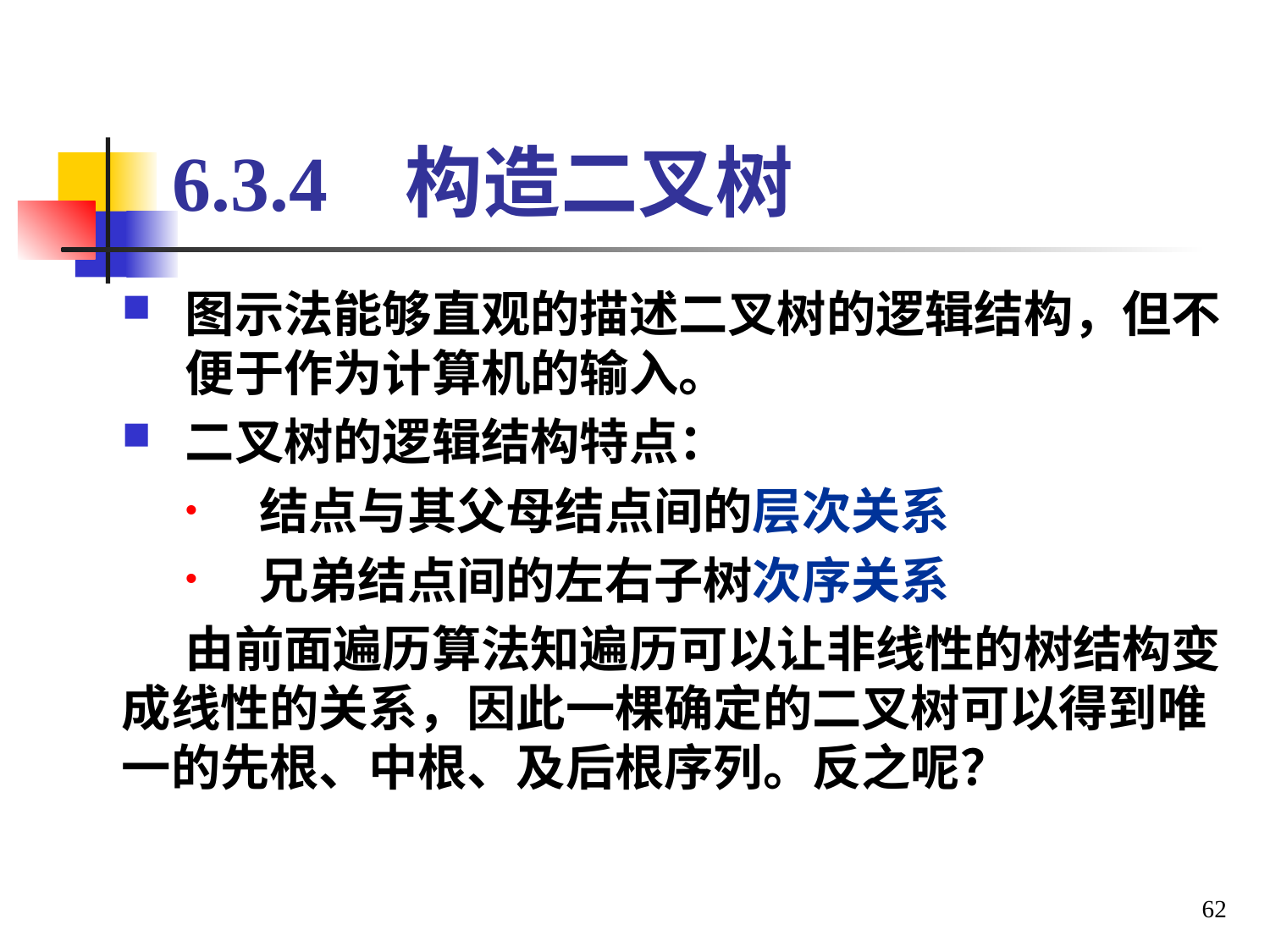

# 6.3.4   构造二叉树
图示法能够直观的描述二叉树的逻辑结构，但不便于作为计算机的输入。
二叉树的逻辑结构特点：
结点与其父母结点间的层次关系
兄弟结点间的左右子树次序关系
由前面遍历算法知遍历可以让非线性的树结构变成线性的关系，因此一棵确定的二叉树可以得到唯一的先根、中根、及后根序列。反之呢？
62